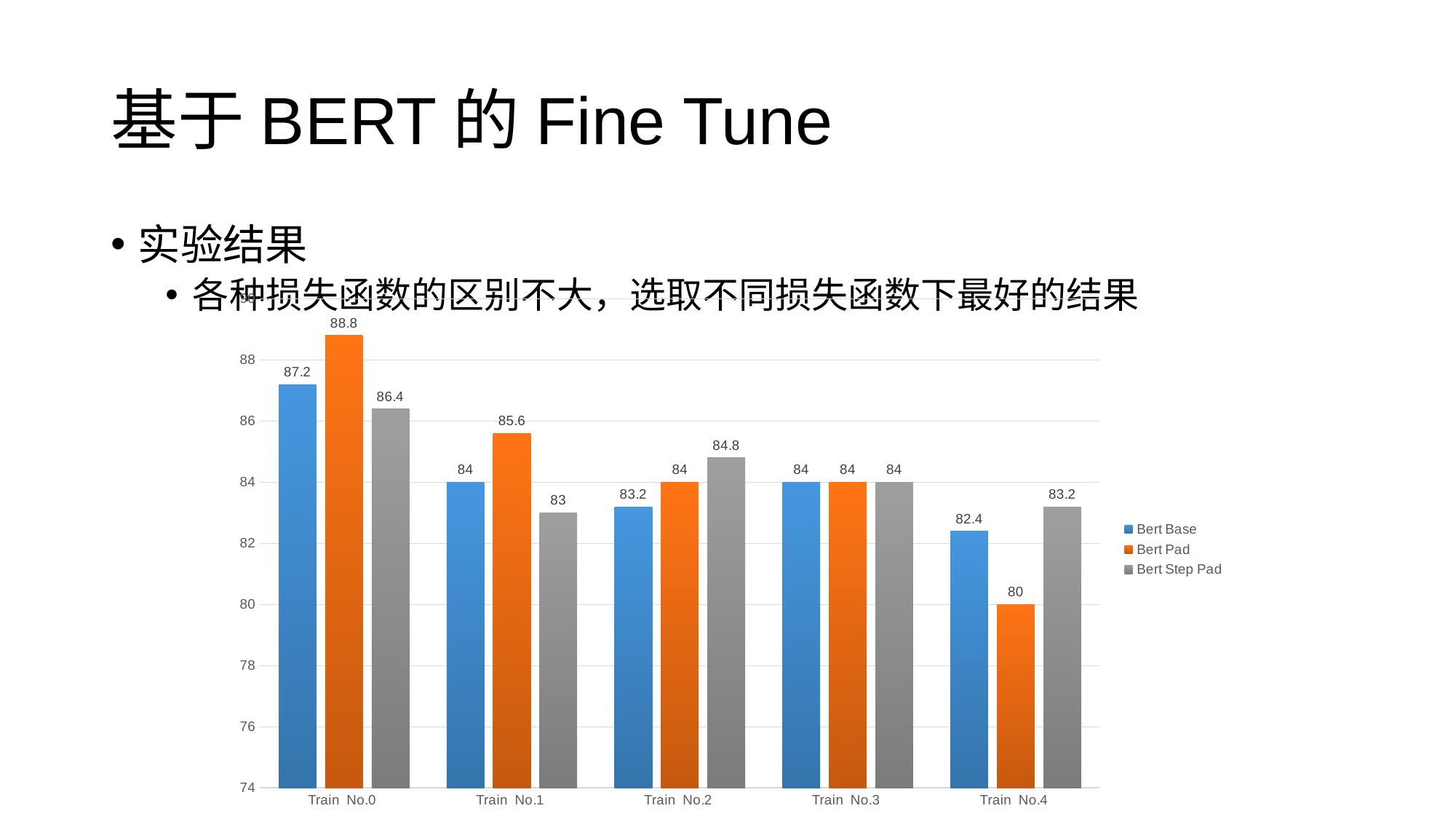

# 基于BERT的Fine Tune
实验结果
各种损失函数的区别不大，选取不同损失函数下最好的结果

### Chart:

| Category | Bert Base | Bert Pad | Bert Step Pad |
|---|---|---|---|
| Train  No.0  | 87.2 | 88.8 | 86.4 |
| Train  No.1  | 84.0 | 85.6 | 83.0 |
| Train  No.2  | 83.2 | 84.0 | 84.8 |
| Train  No.3  | 84.0 | 84.0 | 84.0 |
| Train  No.4  | 82.4 | 80.0 | 83.2 |